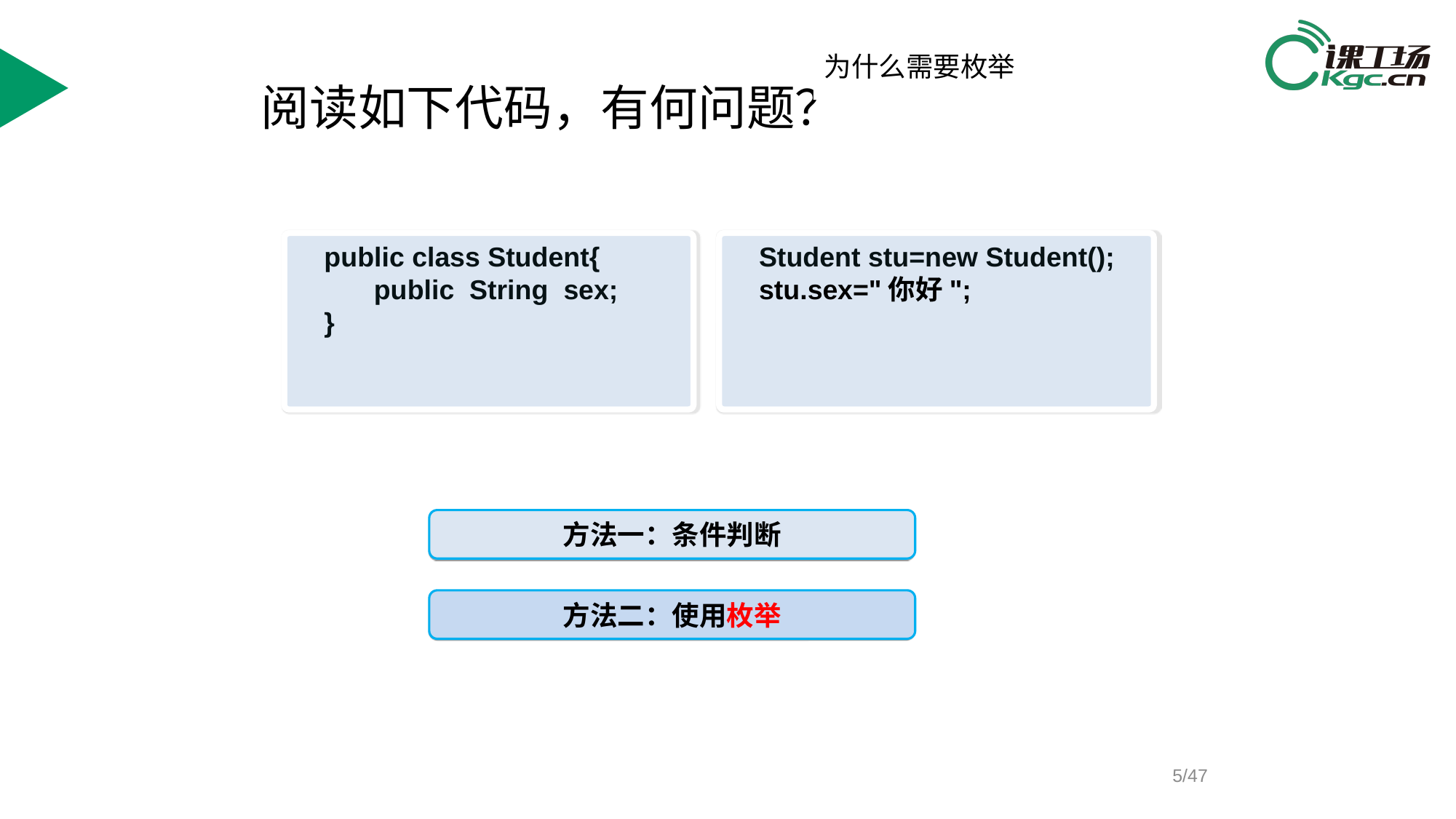

为什么需要枚举
阅读如下代码，有何问题？

public class Student{
	   public  String  sex;
}

Student stu=new Student();
stu.sex="你好";

方法一：条件判断
方法二：使用枚举
5/47